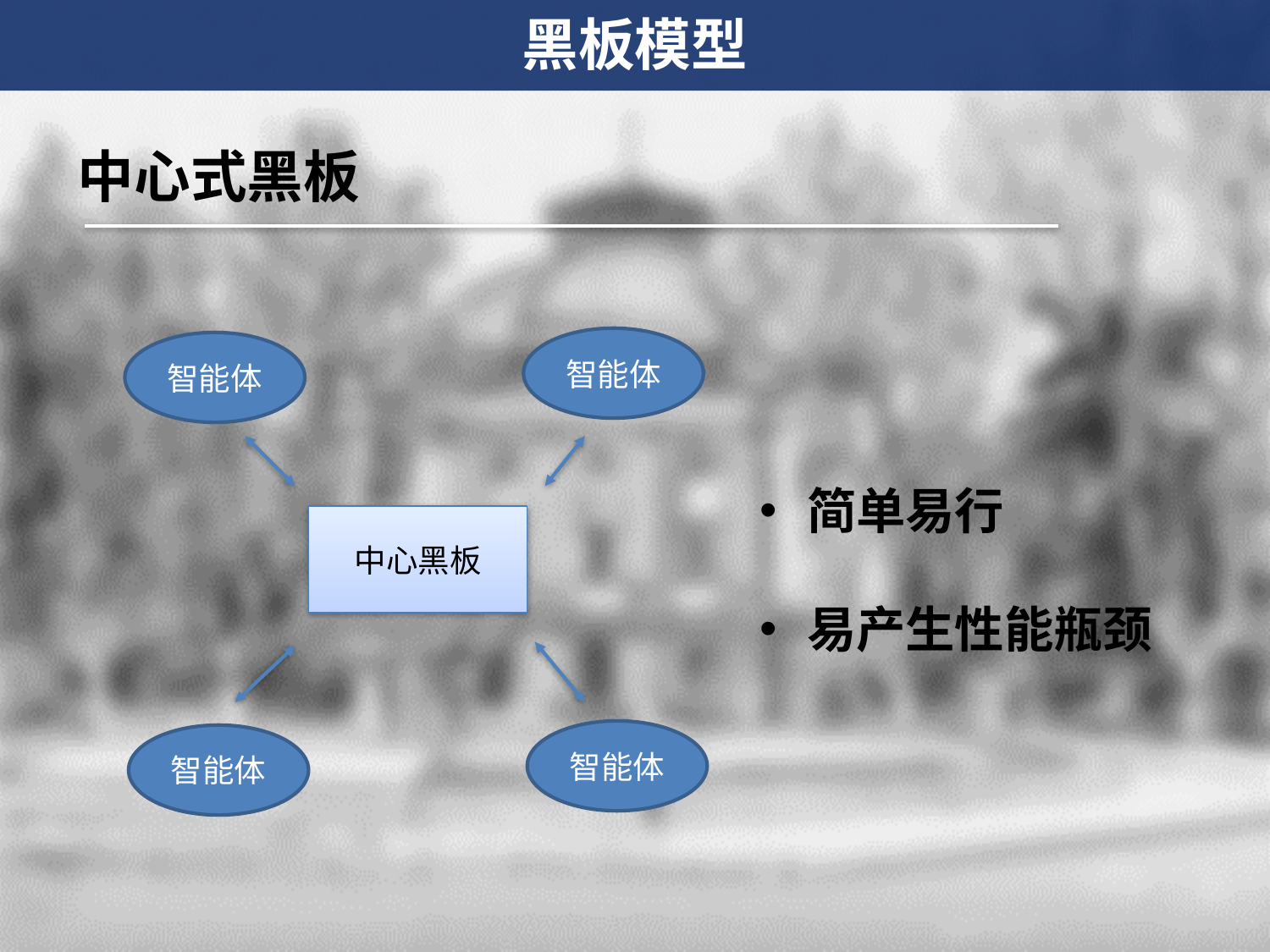

黑板模型
中心式黑板
智能体
智能体
简单易行

易产生性能瓶颈
中心黑板
智能体
智能体